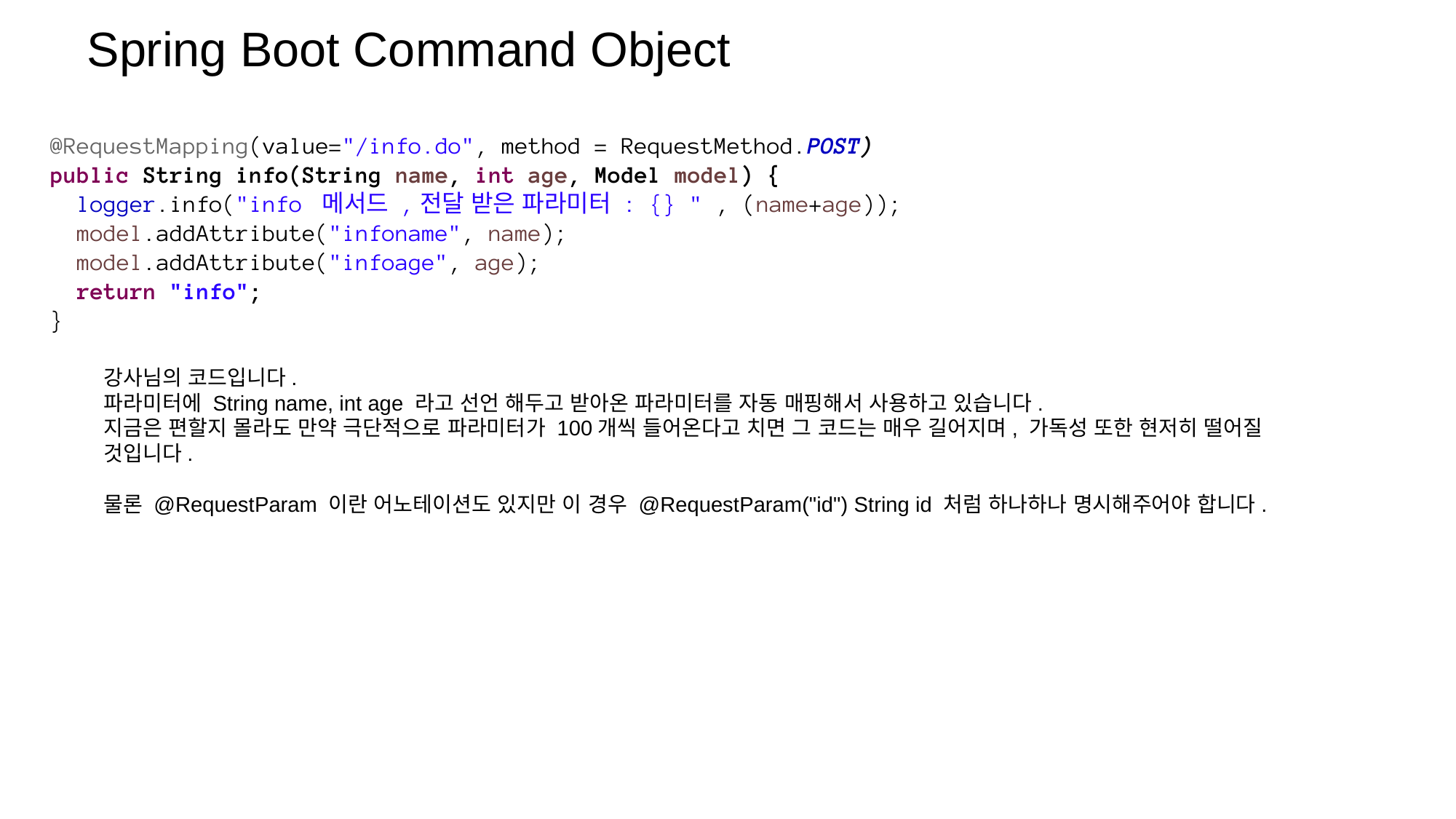

Spring Boot Command Object
@RequestMapping(value="/info.do", method = RequestMethod.POST)
public String info(String name, int age, Model model) {
  logger.info("info 메서드 ,전달 받은 파라미터 : {} " , (name+age));
  model.addAttribute("infoname", name);
  model.addAttribute("infoage", age);
  return "info";
}
강사님의 코드입니다.
파라미터에 String name, int age 라고 선언 해두고 받아온 파라미터를 자동 매핑해서 사용하고 있습니다.
지금은 편할지 몰라도 만약 극단적으로 파라미터가 100개씩 들어온다고 치면 그 코드는 매우 길어지며, 가독성 또한 현저히 떨어질
것입니다.

물론 @RequestParam 이란 어노테이션도 있지만 이 경우 @RequestParam("id") String id 처럼 하나하나 명시해주어야 합니다.